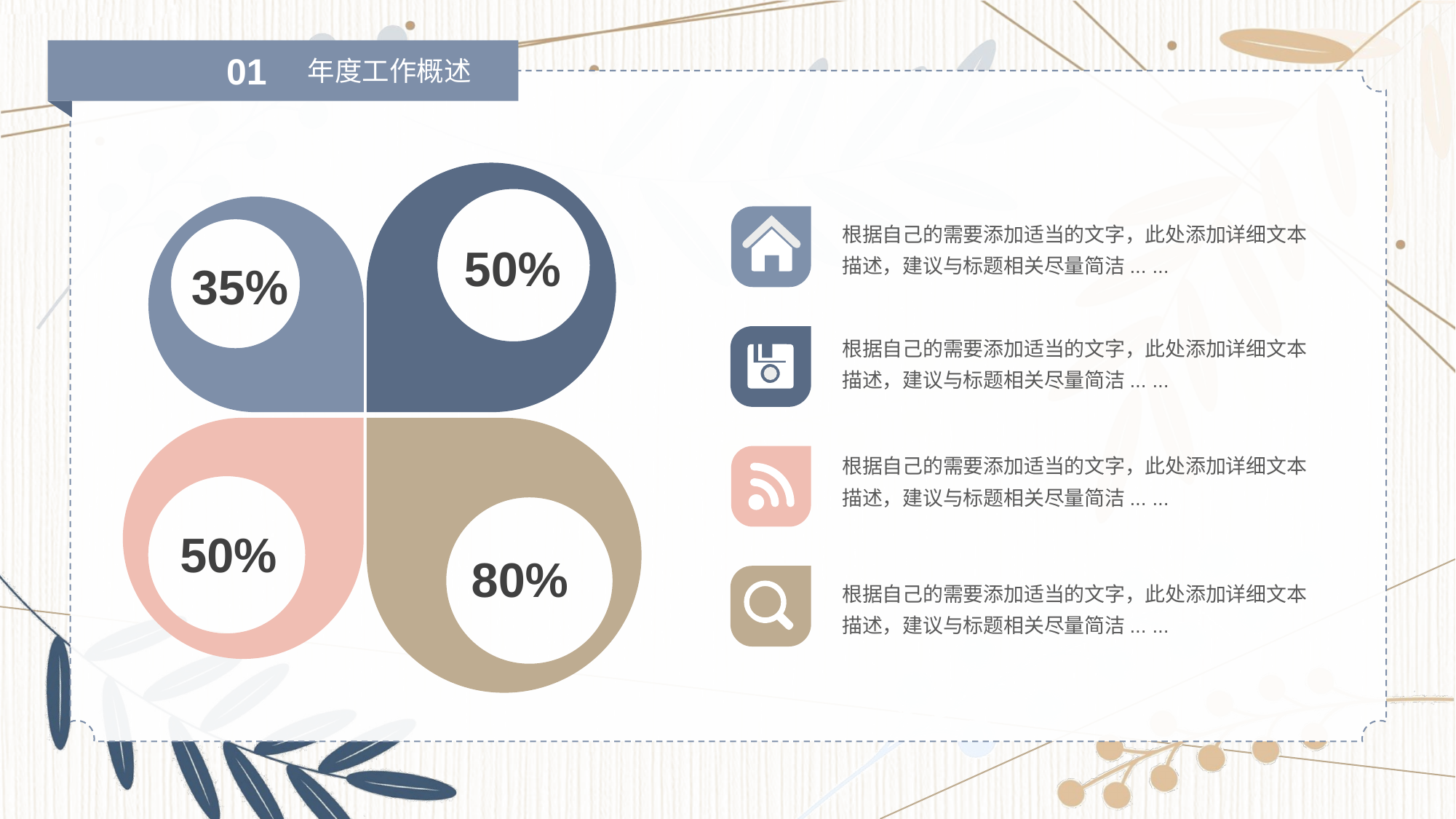

01
年度工作概述

50%

35%

根据自己的需要添加适当的文字，此处添加详细文本描述，建议与标题相关尽量简洁... ...
根据自己的需要添加适当的文字，此处添加详细文本描述，建议与标题相关尽量简洁... ...

50%

80%
根据自己的需要添加适当的文字，此处添加详细文本描述，建议与标题相关尽量简洁... ...

根据自己的需要添加适当的文字，此处添加详细文本描述，建议与标题相关尽量简洁... ...